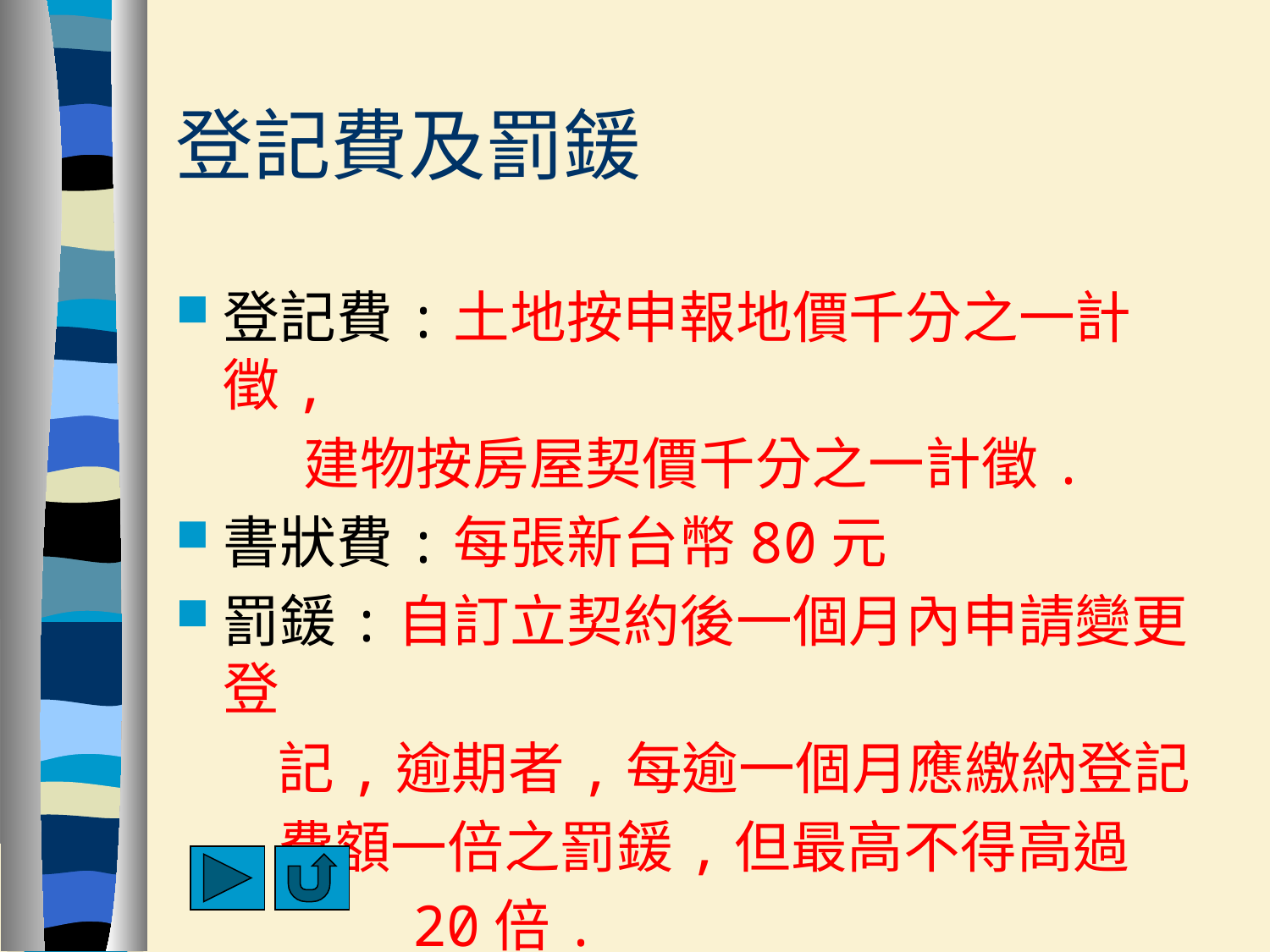

# 登記費及罰鍰
登記費:土地按申報地價千分之一計徵,
         建物按房屋契價千分之一計徵.
書狀費:每張新台幣80元
罰鍰:自訂立契約後一個月內申請變更登
       記,逾期者,每逾一個月應繳納登記
       費額一倍之罰鍰,但最高不得高過
       20倍.